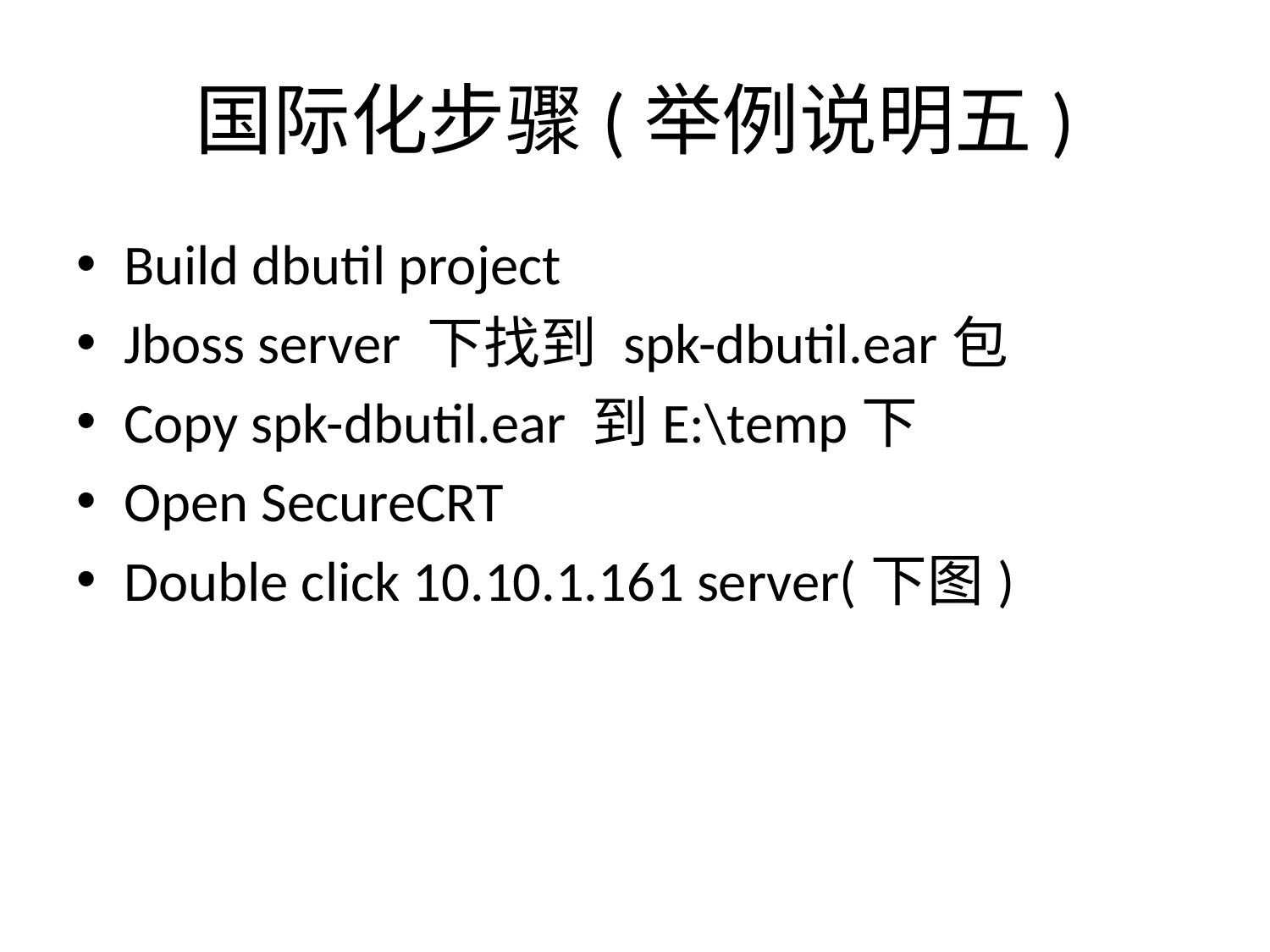

# 国际化步骤(举例说明五)
Build dbutil project
Jboss server 下找到 spk-dbutil.ear包
Copy spk-dbutil.ear 到E:\temp下
Open SecureCRT
Double click 10.10.1.161 server(下图)